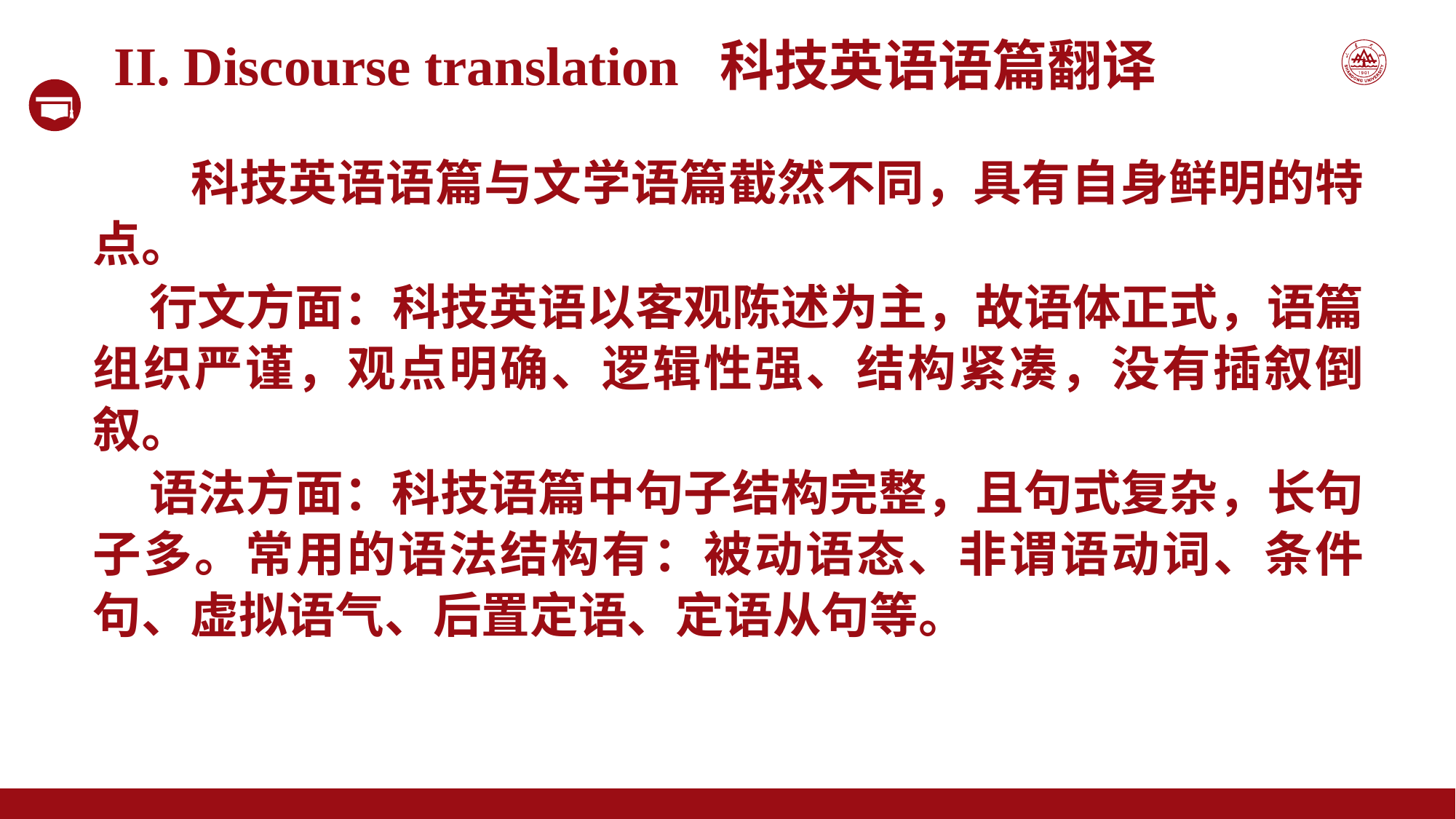

II. Discourse translation  科技英语语篇翻译
　　科技英语语篇与文学语篇截然不同，具有自身鲜明的特点。
    行文方面：科技英语以客观陈述为主，故语体正式，语篇组织严谨，观点明确、逻辑性强、结构紧凑，没有插叙倒叙。
    语法方面：科技语篇中句子结构完整，且句式复杂，长句子多。常用的语法结构有：被动语态、非谓语动词、条件句、虚拟语气、后置定语、定语从句等。